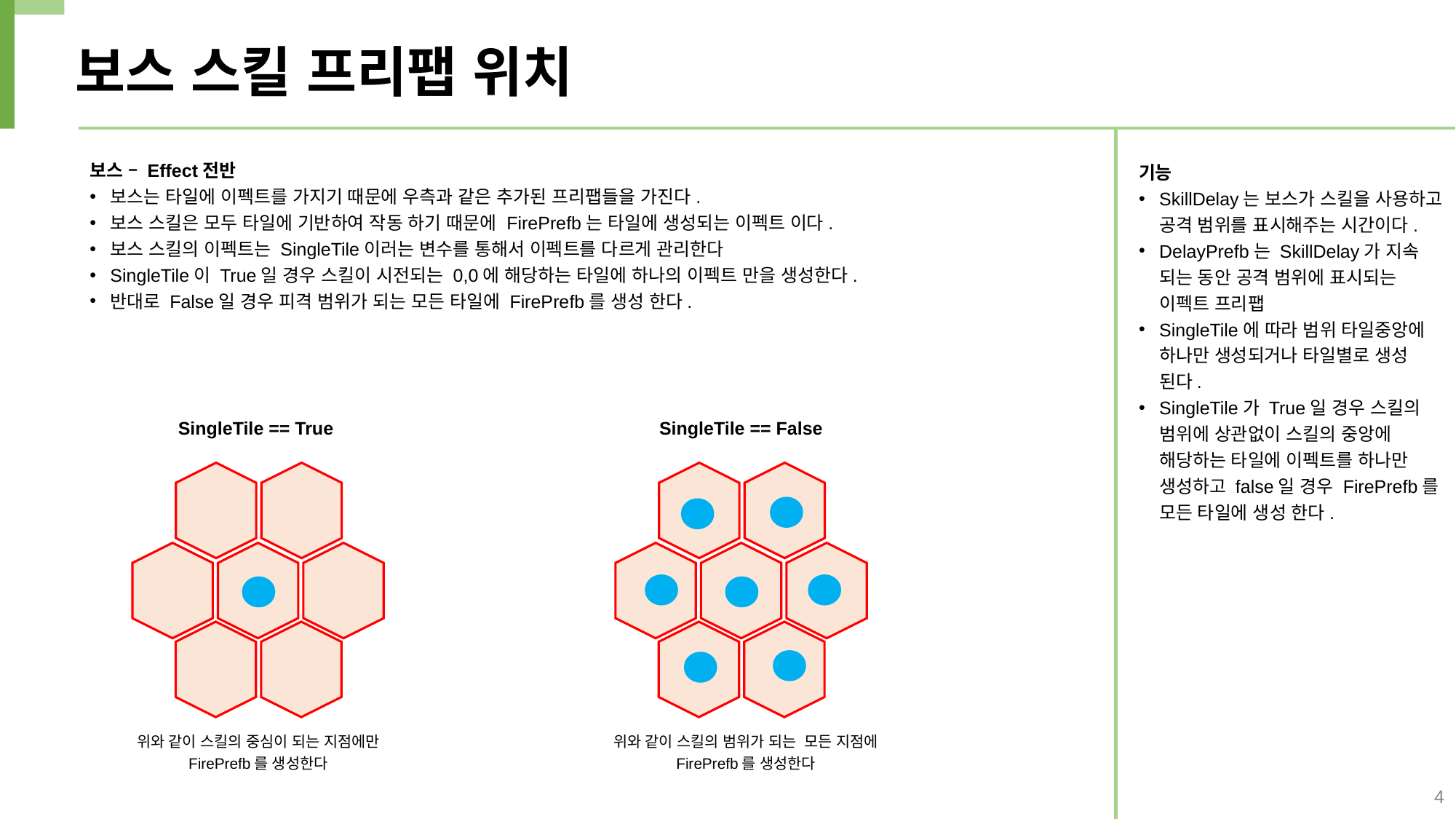

보스 스킬 프리팹 위치

2

1
1

정령
#
플레이어
#
적
#
보스 – Effect전반
보스는 타일에 이펙트를 가지기 때문에 우측과 같은 추가된 프리팹들을 가진다.
보스 스킬은 모두 타일에 기반하여 작동 하기 때문에 FirePrefb는 타일에 생성되는 이펙트 이다.
보스 스킬의 이펙트는 SingleTile이러는 변수를 통해서 이펙트를 다르게 관리한다
SingleTile이 True일 경우 스킬이 시전되는 0,0에 해당하는 타일에 하나의 이펙트 만을 생성한다.
반대로 False일 경우 피격 범위가 되는 모든 타일에 FirePrefb를 생성 한다.
기능
SkillDelay는 보스가 스킬을 사용하고 공격 범위를 표시해주는 시간이다.
DelayPrefb는 SkillDelay가 지속 되는 동안 공격 범위에 표시되는 이펙트 프리팹
SingleTile에 따라 범위 타일중앙에 하나만 생성되거나 타일별로 생성 된다.
SingleTile가 True일 경우 스킬의 범위에 상관없이 스킬의 중앙에 해당하는 타일에 이펙트를 하나만 생성하고 false일 경우 FirePrefb를 모든 타일에 생성 한다.
SingleTile == True
SingleTile == False

위와 같이 스킬의 중심이 되는 지점에만 FirePrefb를 생성한다
위와 같이 스킬의 범위가 되는  모든 지점에 FirePrefb를 생성한다
4